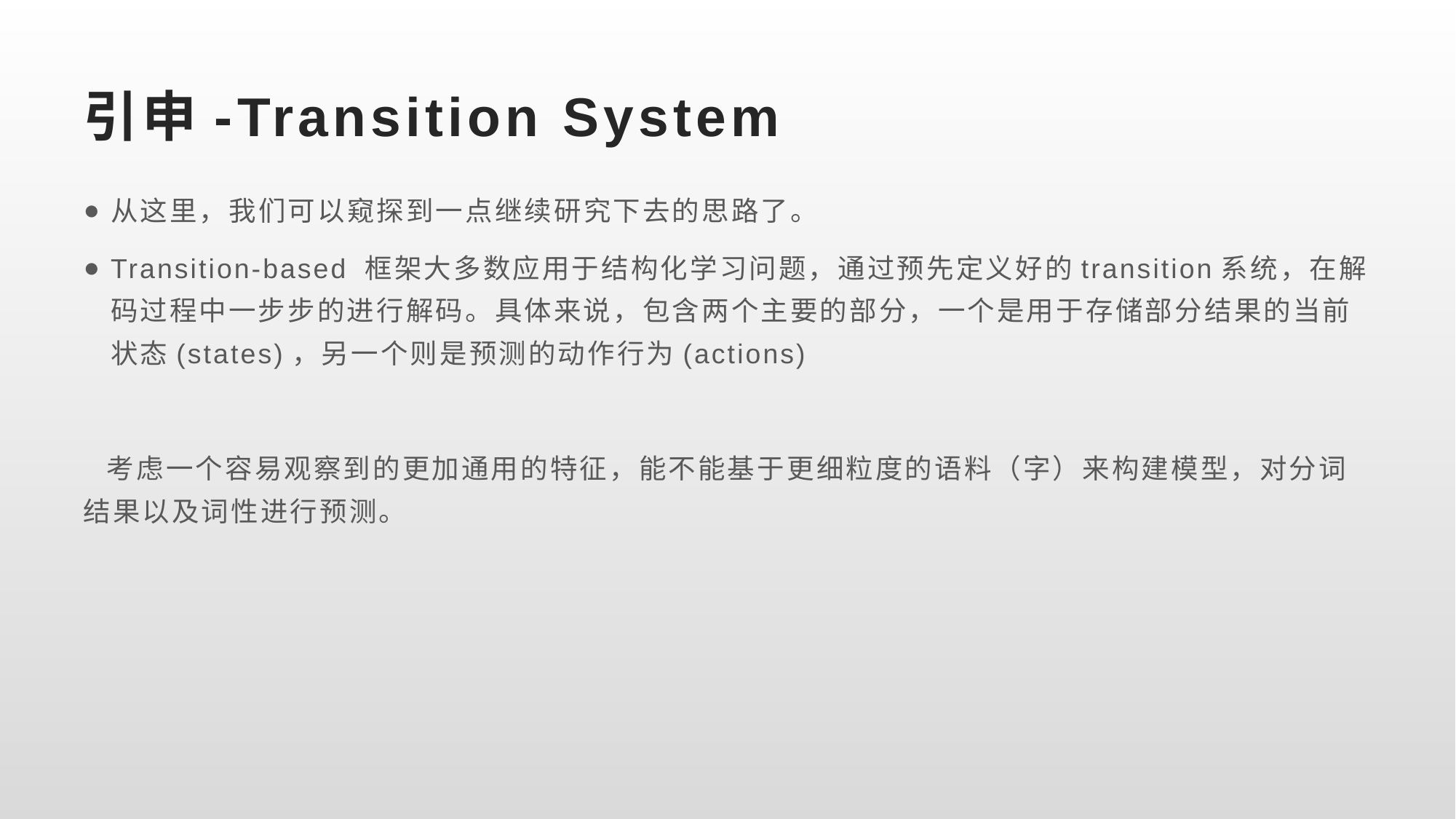

# 引申-Transition System
从这里，我们可以窥探到一点继续研究下去的思路了。
Transition-based 框架大多数应用于结构化学习问题，通过预先定义好的transition系统，在解码过程中一步步的进行解码。具体来说，包含两个主要的部分，一个是用于存储部分结果的当前状态(states)，另一个则是预测的动作行为(actions)

  考虑一个容易观察到的更加通用的特征，能不能基于更细粒度的语料（字）来构建模型，对分词结果以及词性进行预测。